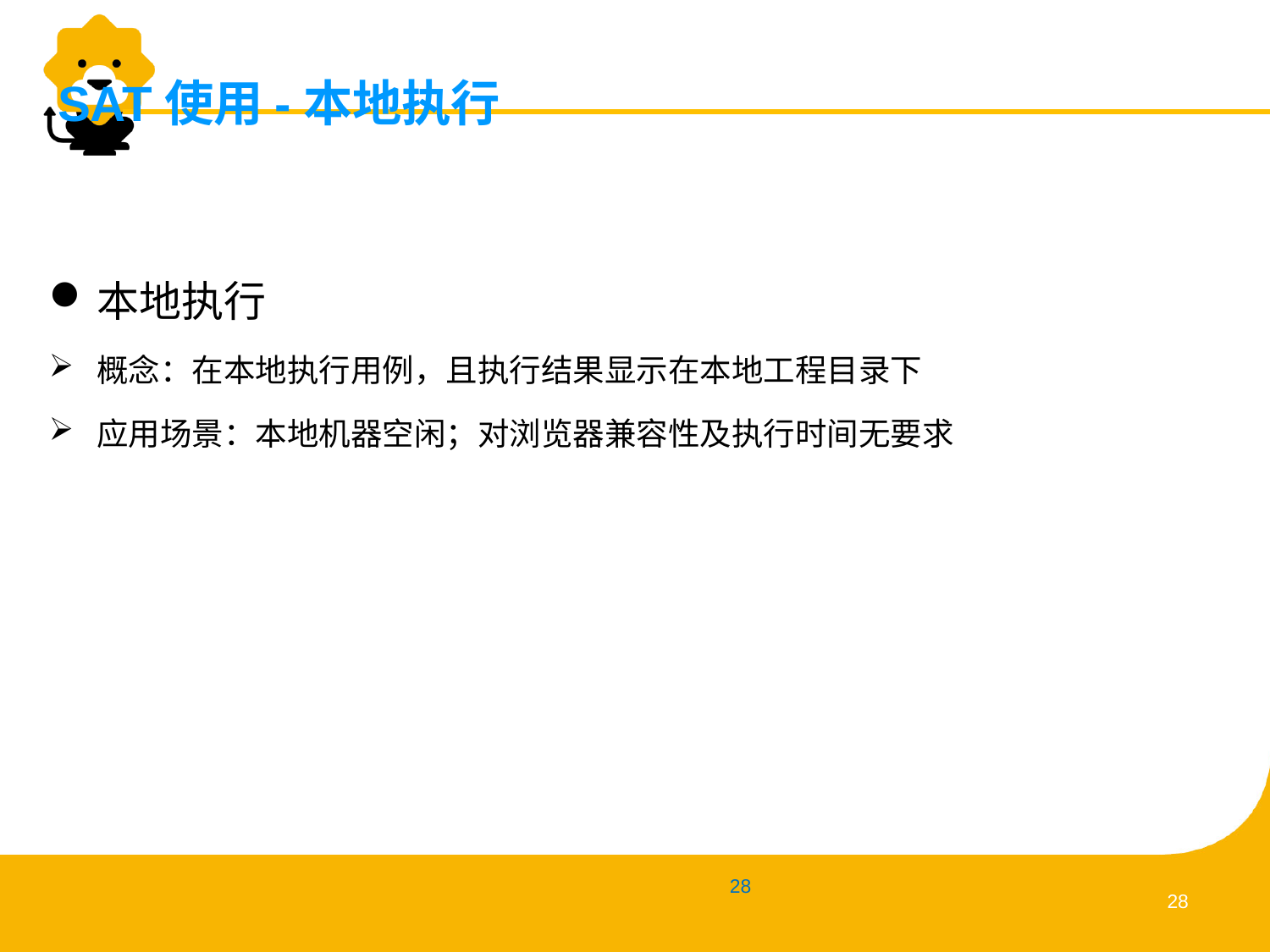

# SAT使用-本地执行

本地执行
概念：在本地执行用例，且执行结果显示在本地工程目录下
应用场景：本地机器空闲；对浏览器兼容性及执行时间无要求

28